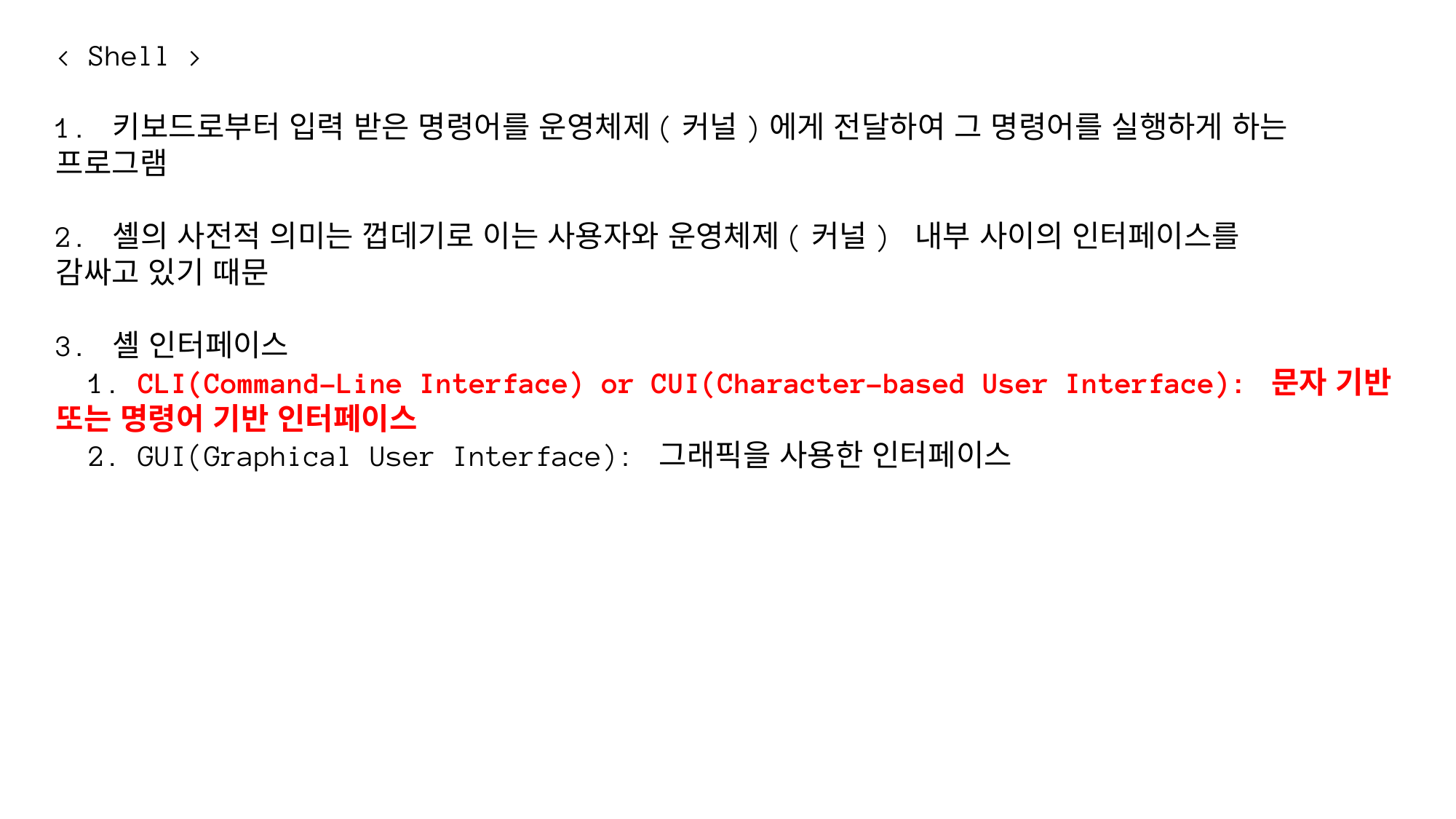

< Shell >

1. 키보드로부터 입력 받은 명령어를 운영체제(커널)에게 전달하여 그 명령어를 실행하게 하는
프로그램

2. 셸의 사전적 의미는 껍데기로 이는 사용자와 운영체제(커널) 내부 사이의 인터페이스를
감싸고 있기 때문

3. 셸 인터페이스
  1. CLI(Command-Line Interface) or CUI(Character-based User Interface): 문자 기반
또는 명령어 기반 인터페이스
  2. GUI(Graphical User Interface): 그래픽을 사용한 인터페이스